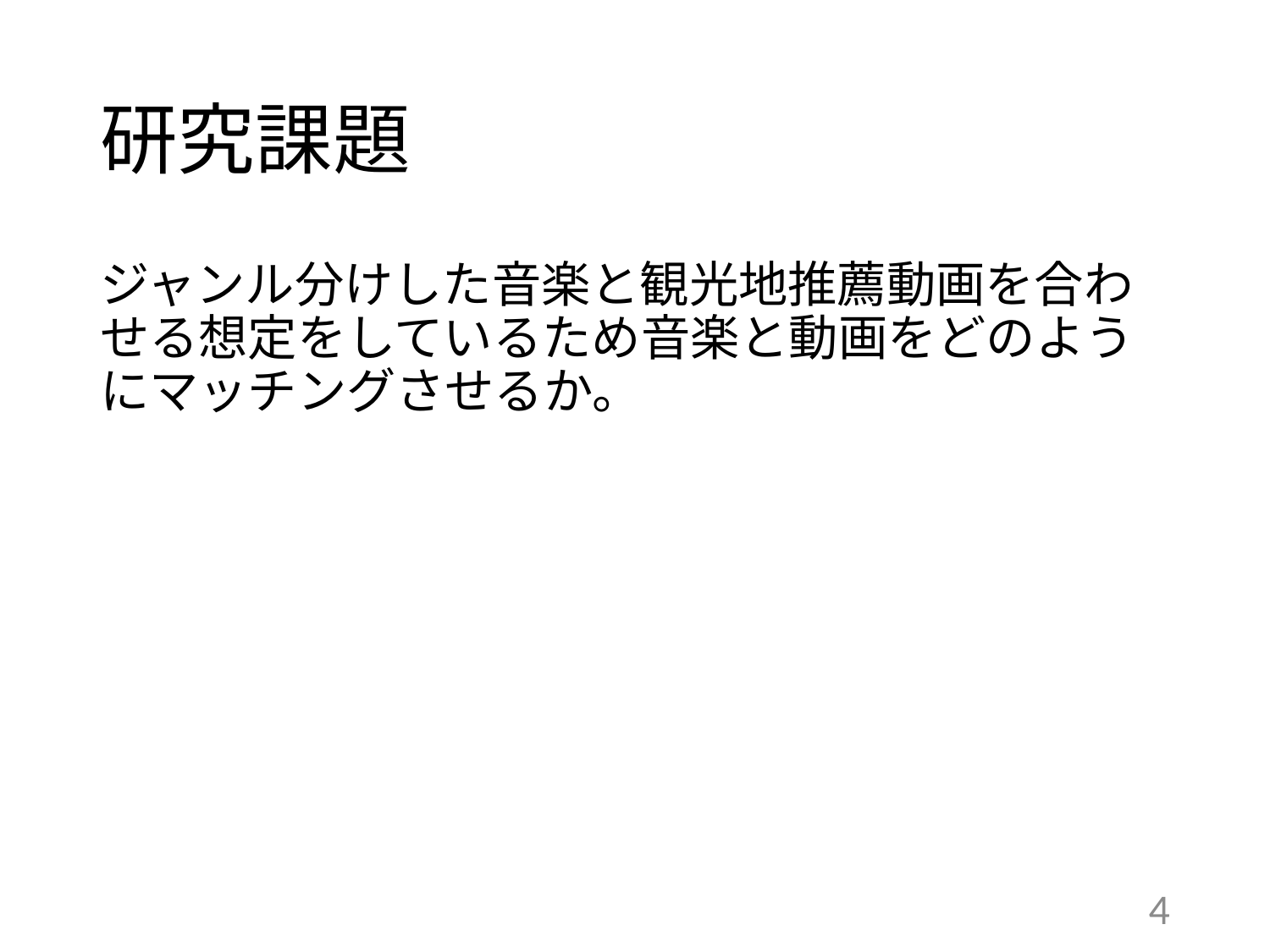

# 研究課題
ジャンル分けした音楽と観光地推薦動画を合わせる想定をしているため音楽と動画をどのようにマッチングさせるか。
4